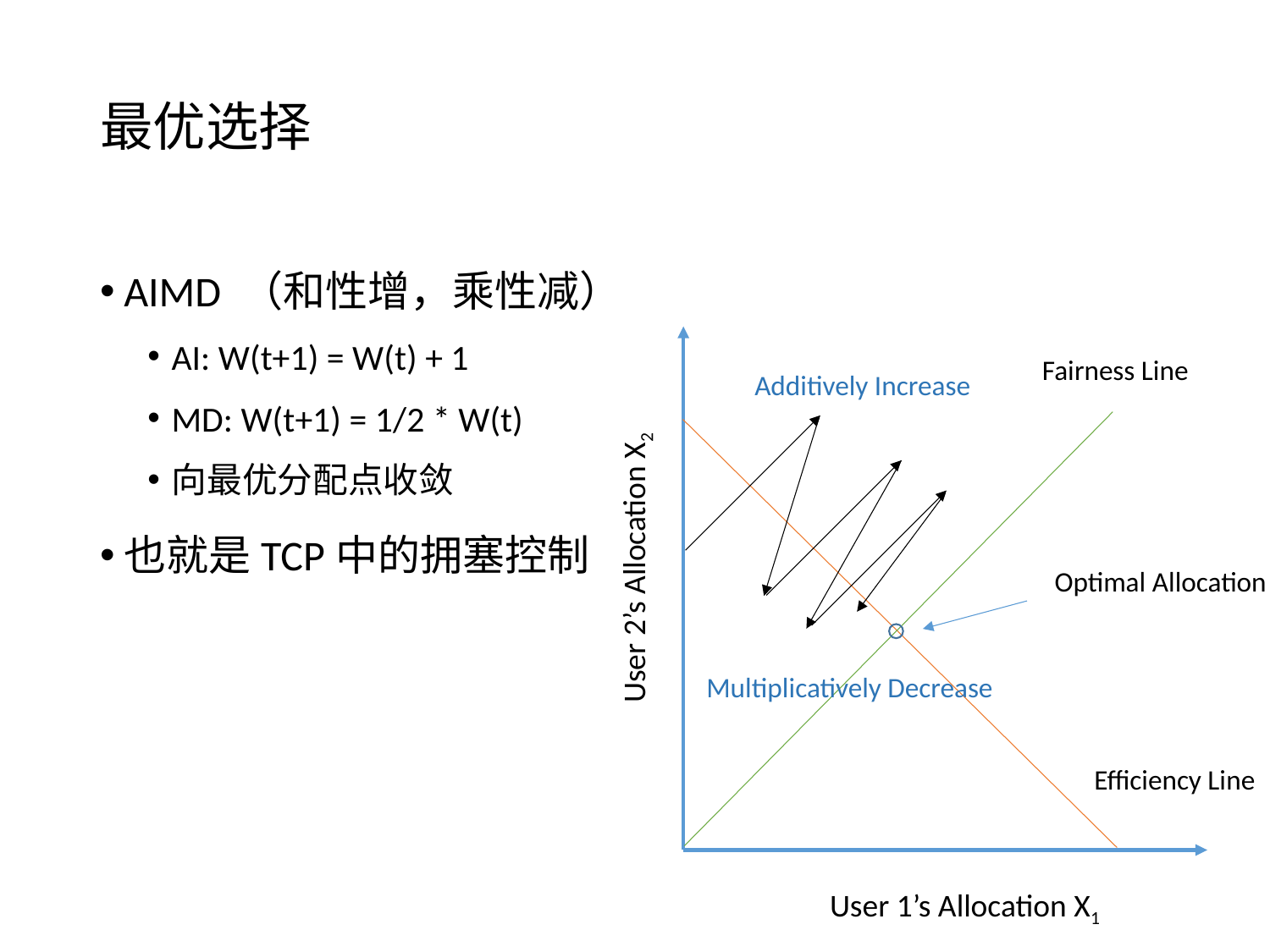

# 最优选择
AIMD （和性增，乘性减）
AI: W(t+1) = W(t) + 1
MD: W(t+1) = 1/2 * W(t)
向最优分配点收敛
也就是TCP中的拥塞控制

Fairness Line
User 2’s Allocation X2
Optimal Allocation

Efficiency Line
User 1’s Allocation X1
Additively Increase
Multiplicatively Decrease
32